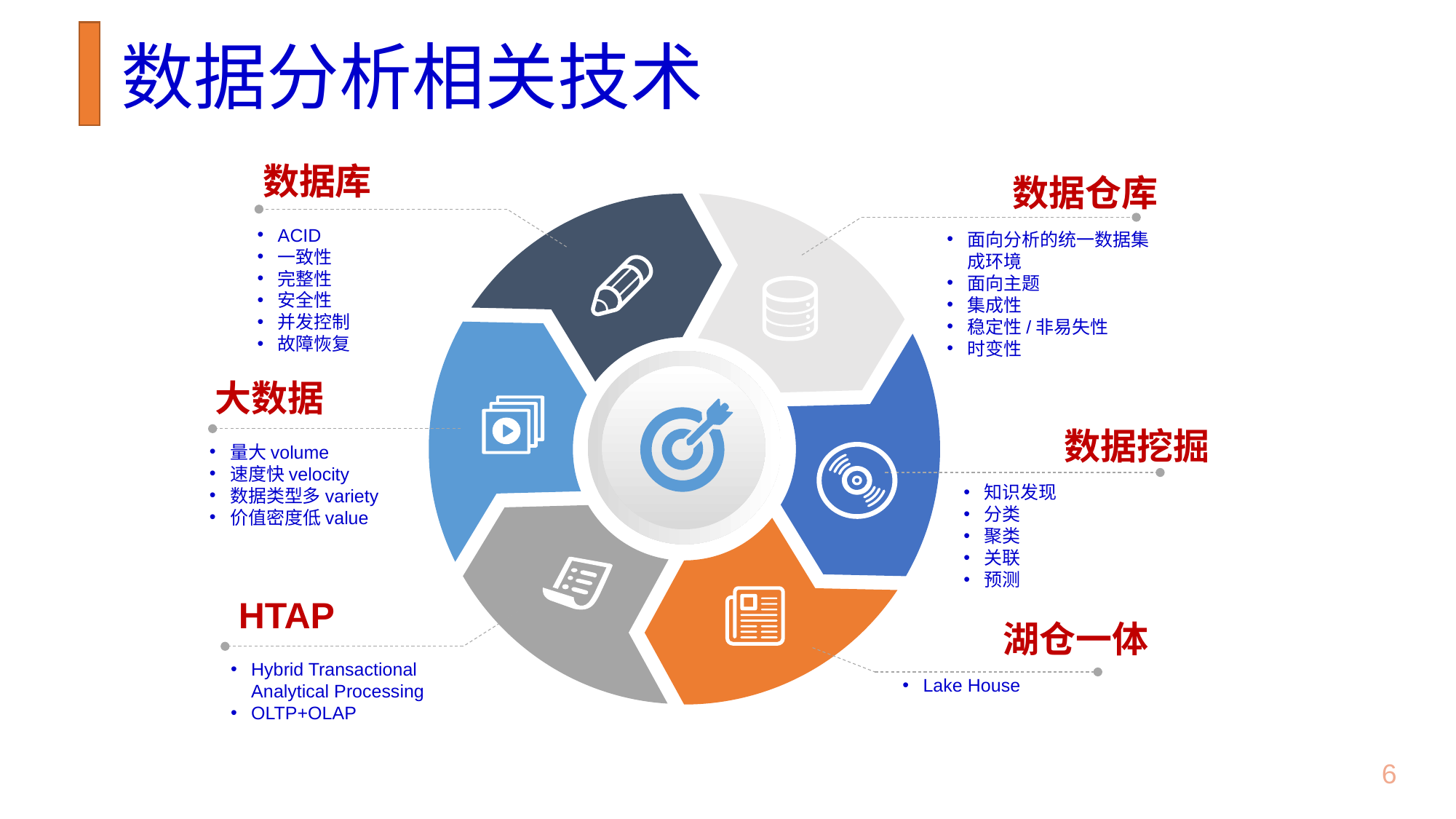

# 数据分析相关技术
数据库
数据仓库

ACID
一致性
完整性
安全性
并发控制
故障恢复
面向分析的统一数据集成环境
面向主题
集成性
稳定性/非易失性
时变性

大数据

数据挖掘
量大volume
速度快velocity
数据类型多variety
价值密度低value

知识发现
分类
聚类
关联
预测

HTAP
湖仓一体
Hybrid Transactional Analytical Processing
OLTP+OLAP
Lake House

6